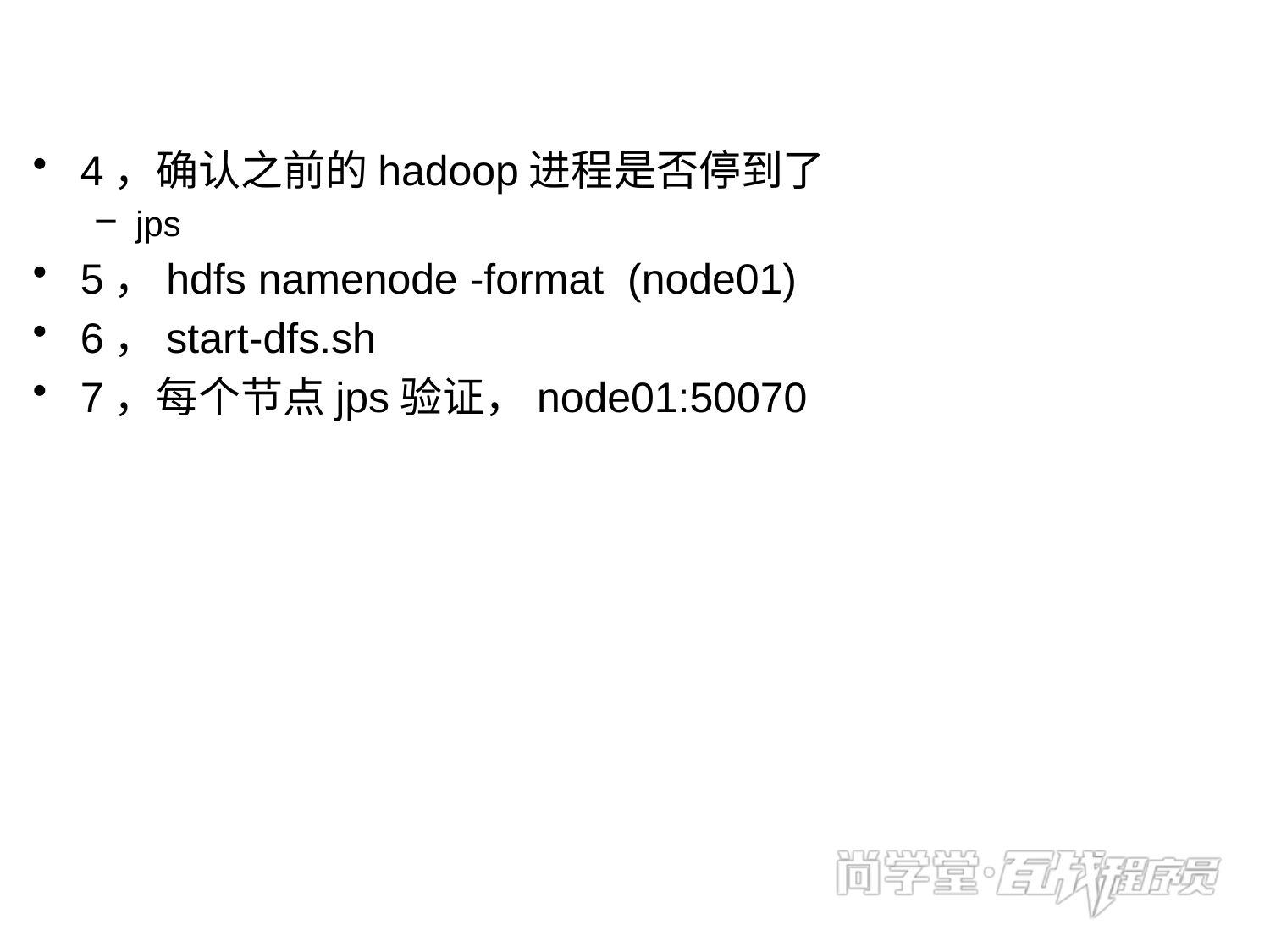

4，确认之前的hadoop进程是否停到了
jps
5，hdfs namenode -format  (node01)
6，start-dfs.sh
7，每个节点jps验证，node01:50070